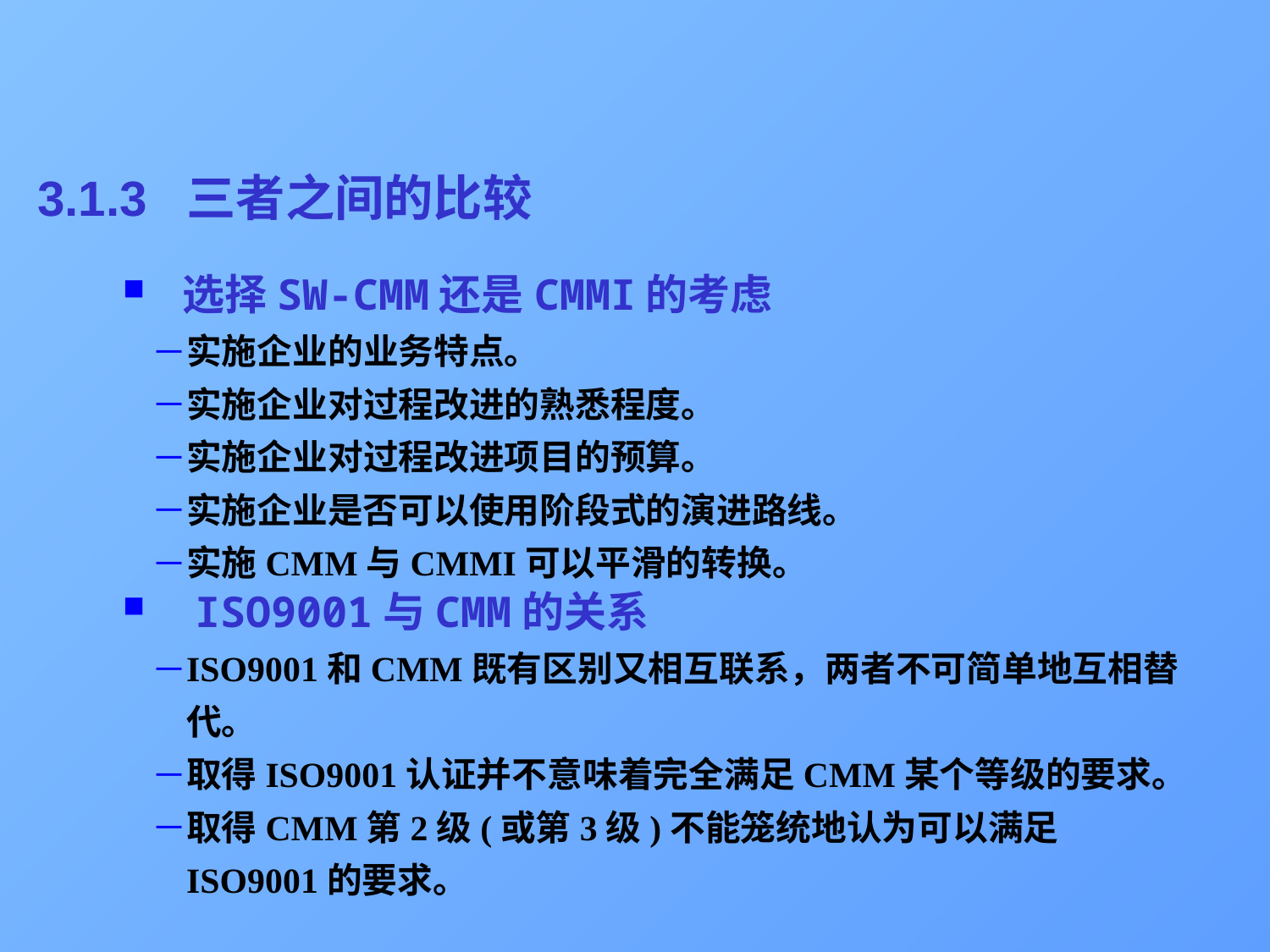

# 3.1.3  三者之间的比较
  选择SW-CMM还是CMMI的考虑
实施企业的业务特点。
实施企业对过程改进的熟悉程度。
实施企业对过程改进项目的预算。
实施企业是否可以使用阶段式的演进路线。
实施CMM与CMMI可以平滑的转换。
    ISO9001与CMM的关系
ISO9001和CMM既有区别又相互联系，两者不可简单地互相替  代。
取得ISO9001认证并不意味着完全满足CMM某个等级的要求。
取得CMM第2级(或第3级)不能笼统地认为可以满足ISO9001的要求。